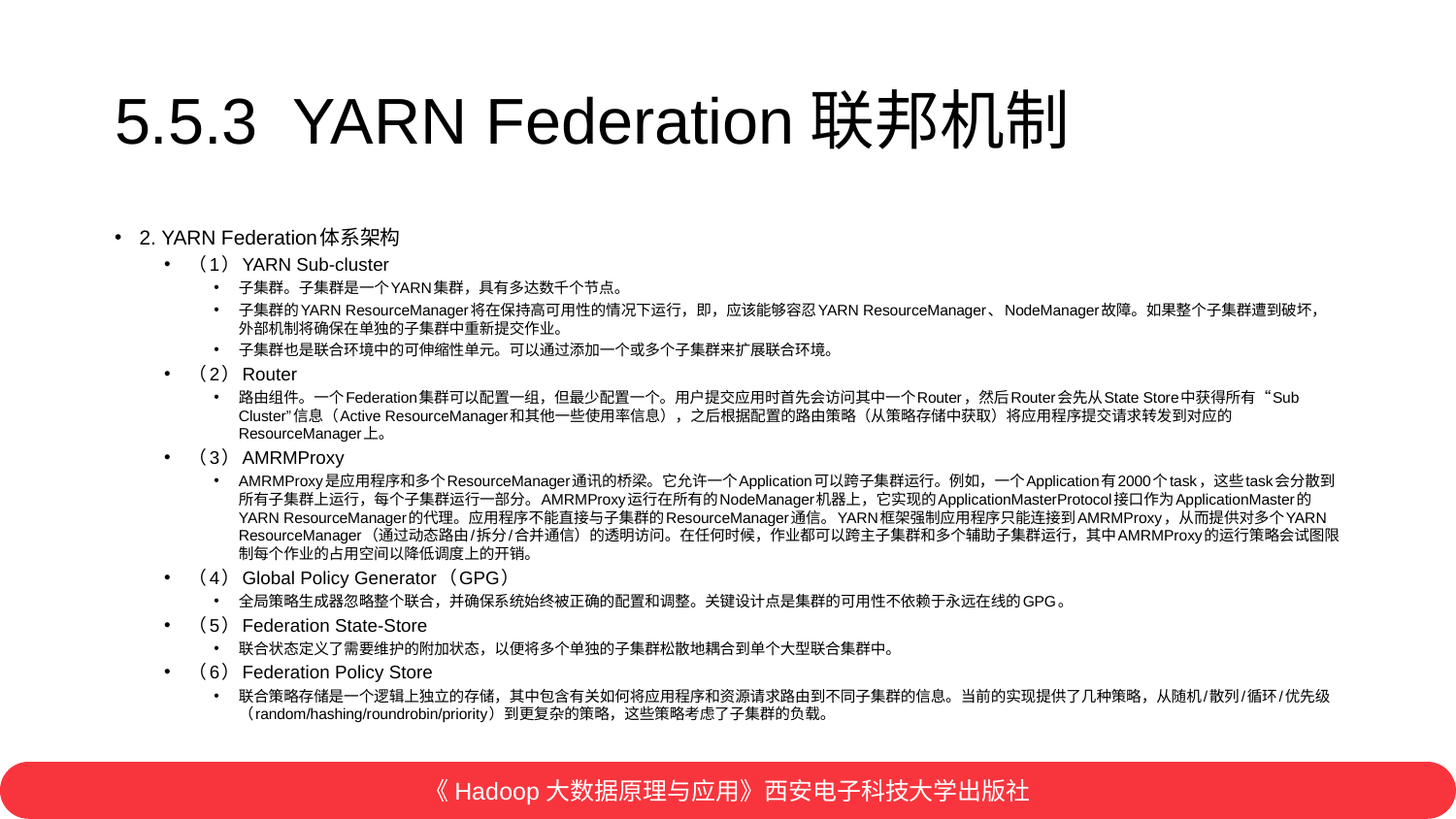

# 5.5.3  YARN Federation联邦机制
2. YARN Federation体系架构
（1）YARN Sub-cluster
子集群。子集群是一个YARN集群，具有多达数千个节点。
子集群的YARN ResourceManager将在保持高可用性的情况下运行，即，应该能够容忍YARN ResourceManager、NodeManager故障。如果整个子集群遭到破坏，外部机制将确保在单独的子集群中重新提交作业。
子集群也是联合环境中的可伸缩性单元。可以通过添加一个或多个子集群来扩展联合环境。
（2）Router
路由组件。一个Federation集群可以配置一组，但最少配置一个。用户提交应用时首先会访问其中一个Router，然后Router会先从State Store中获得所有“Sub Cluster”信息（Active ResourceManager和其他一些使用率信息），之后根据配置的路由策略（从策略存储中获取）将应用程序提交请求转发到对应的ResourceManager上。
（3）AMRMProxy
AMRMProxy是应用程序和多个ResourceManager通讯的桥梁。它允许一个Application可以跨子集群运行。例如，一个Application有2000个task，这些task会分散到所有子集群上运行，每个子集群运行一部分。AMRMProxy运行在所有的NodeManager机器上，它实现的ApplicationMasterProtocol接口作为ApplicationMaster的YARN ResourceManager的代理。应用程序不能直接与子集群的ResourceManager通信。YARN框架强制应用程序只能连接到AMRMProxy，从而提供对多个YARN ResourceManager（通过动态路由/拆分/合并通信）的透明访问。在任何时候，作业都可以跨主子集群和多个辅助子集群运行，其中AMRMProxy的运行策略会试图限制每个作业的占用空间以降低调度上的开销。
（4）Global Policy Generator（GPG）
全局策略生成器忽略整个联合，并确保系统始终被正确的配置和调整。关键设计点是集群的可用性不依赖于永远在线的GPG。
（5）Federation State-Store
联合状态定义了需要维护的附加状态，以便将多个单独的子集群松散地耦合到单个大型联合集群中。
（6）Federation Policy Store
联合策略存储是一个逻辑上独立的存储，其中包含有关如何将应用程序和资源请求路由到不同子集群的信息。当前的实现提供了几种策略，从随机/散列/循环/优先级（random/hashing/roundrobin/priority）到更复杂的策略，这些策略考虑了子集群的负载。